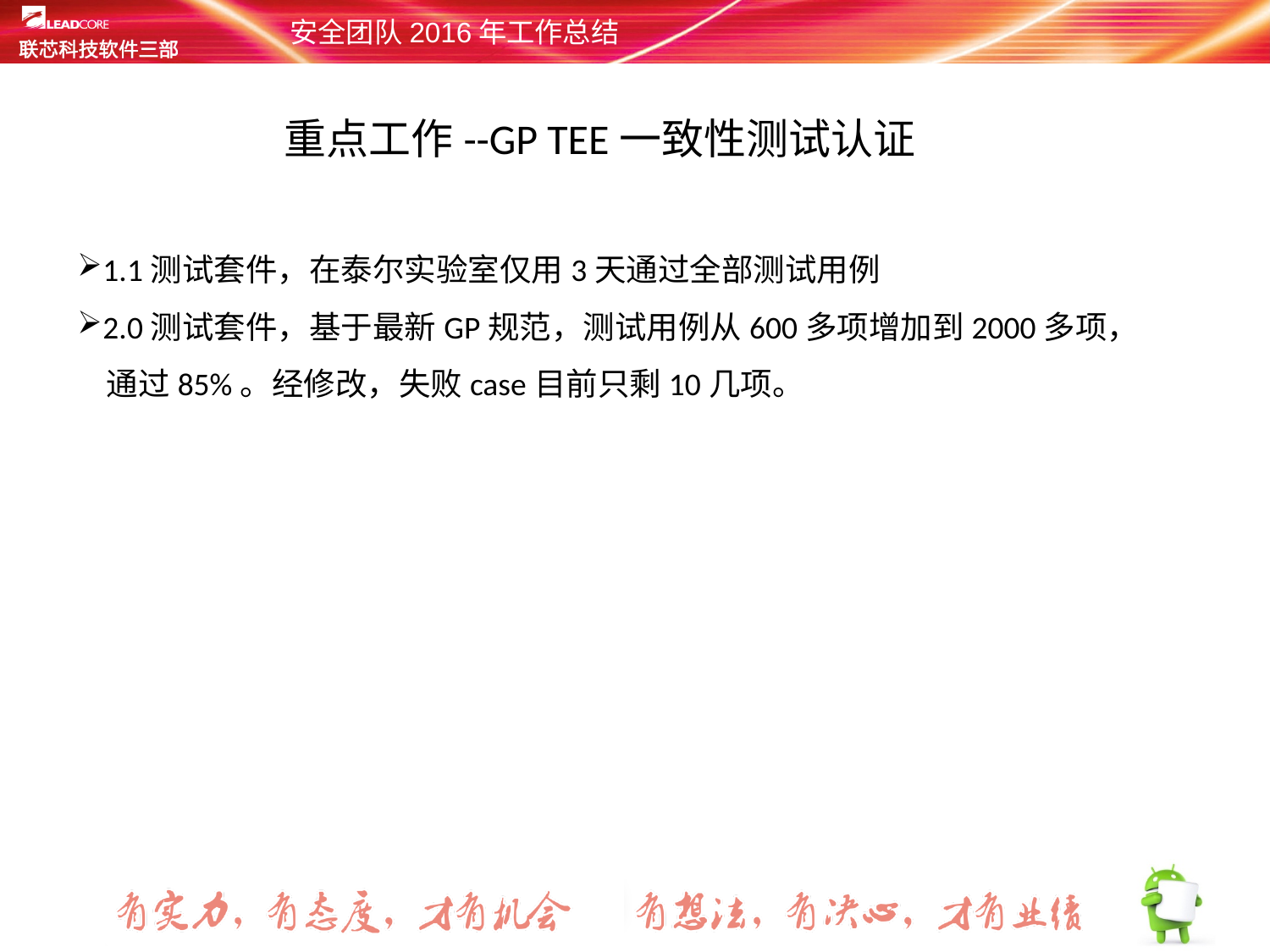

# 安全团队2016年工作总结
重点工作--GP TEE一致性测试认证

1.1测试套件，在泰尔实验室仅用3天通过全部测试用例
2.0测试套件，基于最新GP规范，测试用例从600多项增加到2000多项，
   通过85%。经修改，失败case目前只剩10几项。